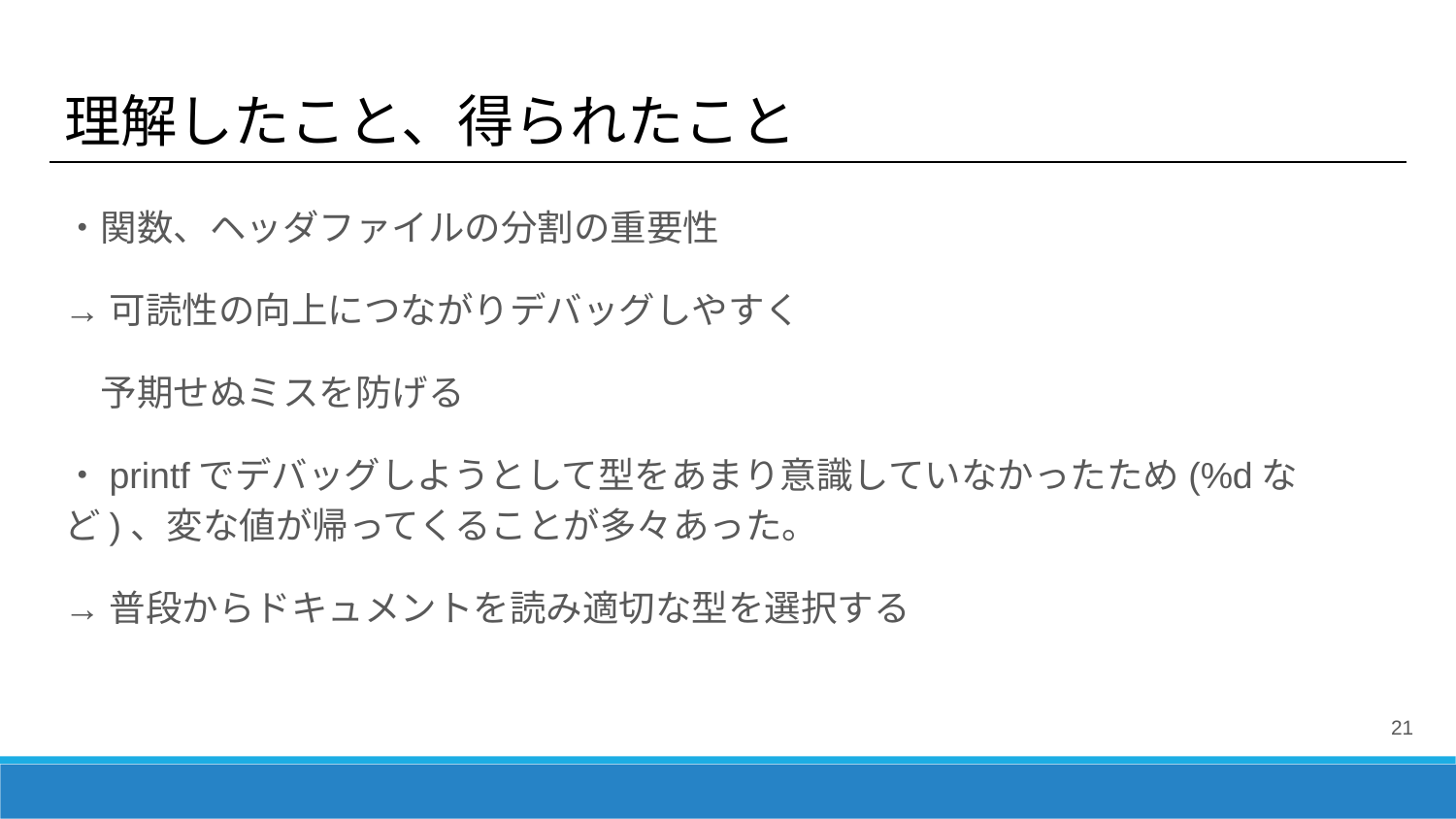

# 理解したこと、得られたこと
・関数、ヘッダファイルの分割の重要性
→可読性の向上につながりデバッグしやすく
　予期せぬミスを防げる
・printfでデバッグしようとして型をあまり意識していなかったため(%dなど)、変な値が帰ってくることが多々あった。
→普段からドキュメントを読み適切な型を選択する

21